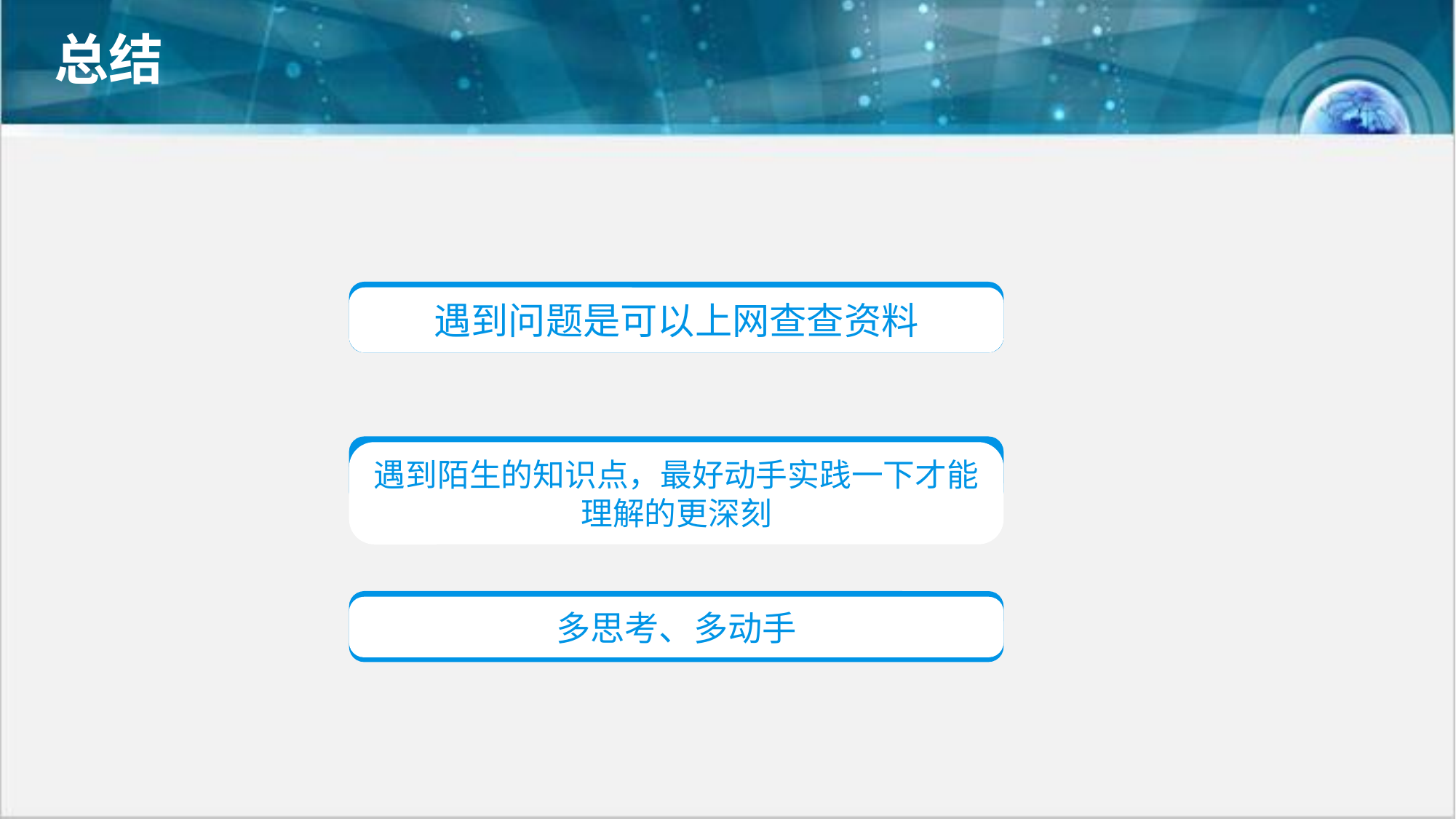

总结

遇到问题是可以上网查查资料

遇到陌生的知识点，最好动手实践一下才能理解的更深刻

多思考、多动手